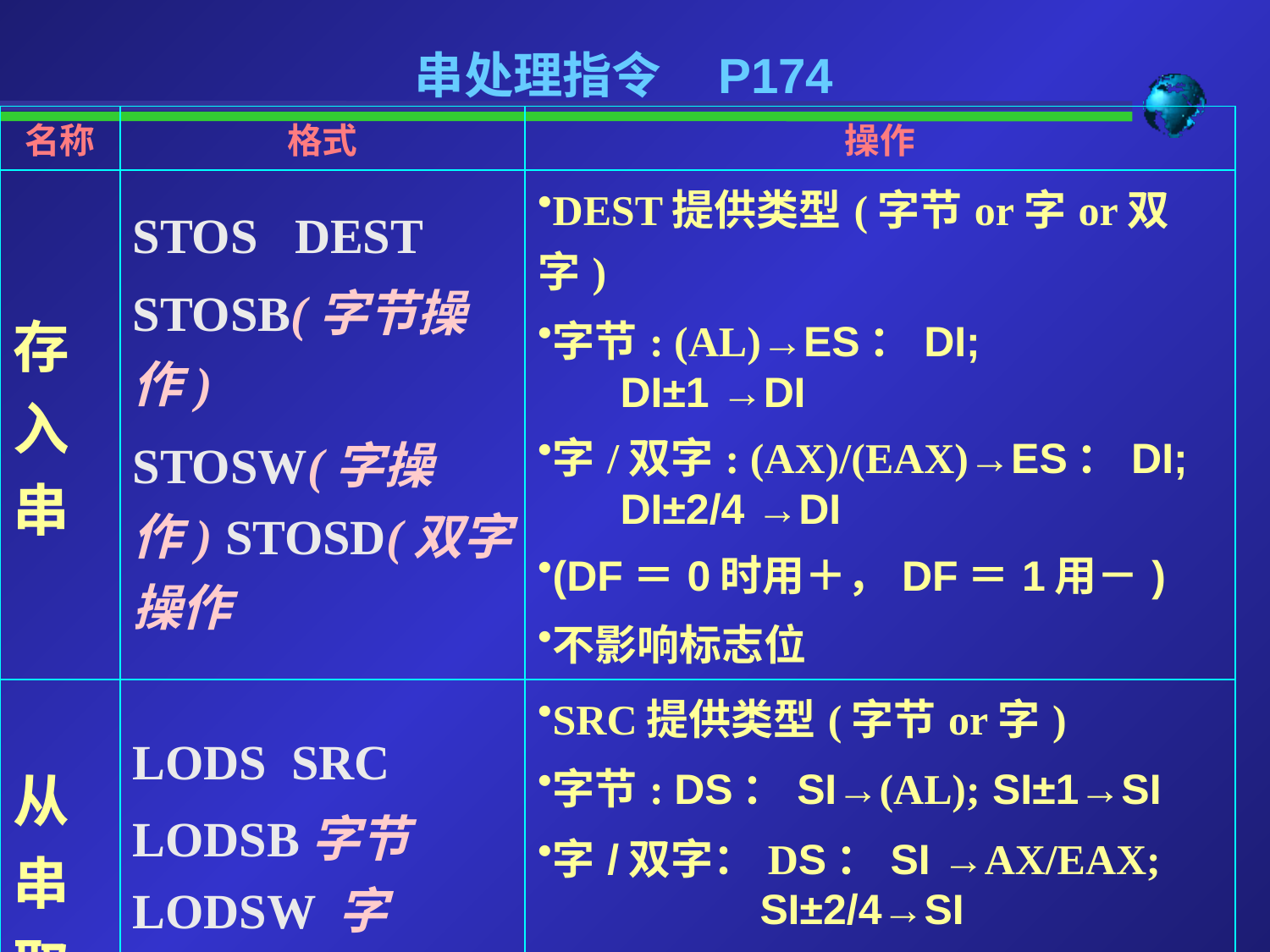

# 串处理指令    P174
| 名称 | 格式 | 操作 |
| --- | --- | --- |
| 存入串 | STOS DEST STOSB(字节操作) STOSW(字操作) STOSD(双字操作 | DEST提供类型(字节or字or双字) 字节: (AL)→ES：DI; DI±1 →DI 字/双字: (AX)/(EAX)→ES：DI; DI±2/4 →DI (DF＝0时用＋，DF＝1用－) 不影响标志位 |
| 从串取 | LODS SRC LODSB字节LODSW 字 LODSD 双字 | SRC提供类型(字节or字) 字节: DS：SI→(AL); SI±1→SI 字/双字：DS：SI →AX/EAX; SI±2/4→SI (DF＝0时用＋，DF＝1用－) 不影响标志位 |
44